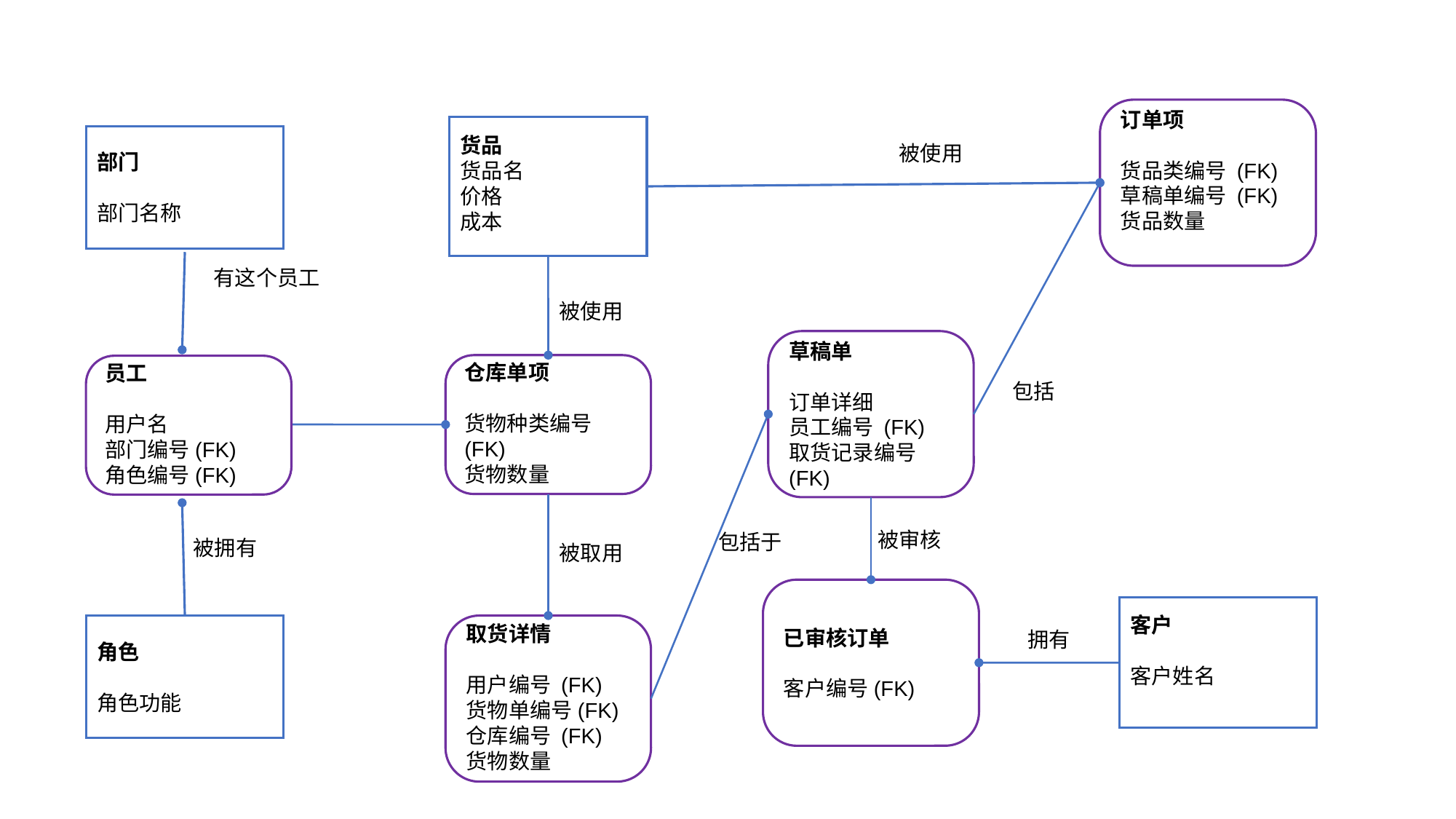

订单项

货品类编号 (FK)
草稿单编号 (FK)
货品数量

货品
货品名
价格
成本

部门

部门名称
被使用
有这个员工
被使用
草稿单

订单详细
员工编号 (FK)
取货记录编号(FK)

仓库单项

货物种类编号 (FK)
货物数量

员工

用户名
部门编号(FK)
角色编号(FK)

包括
被审核
包括于
被拥有
被取用
已审核订单

客户编号(FK)
客户

客户姓名

角色

角色功能

取货详情

用户编号 (FK)
货物单编号(FK)
仓库编号 (FK)
货物数量

拥有